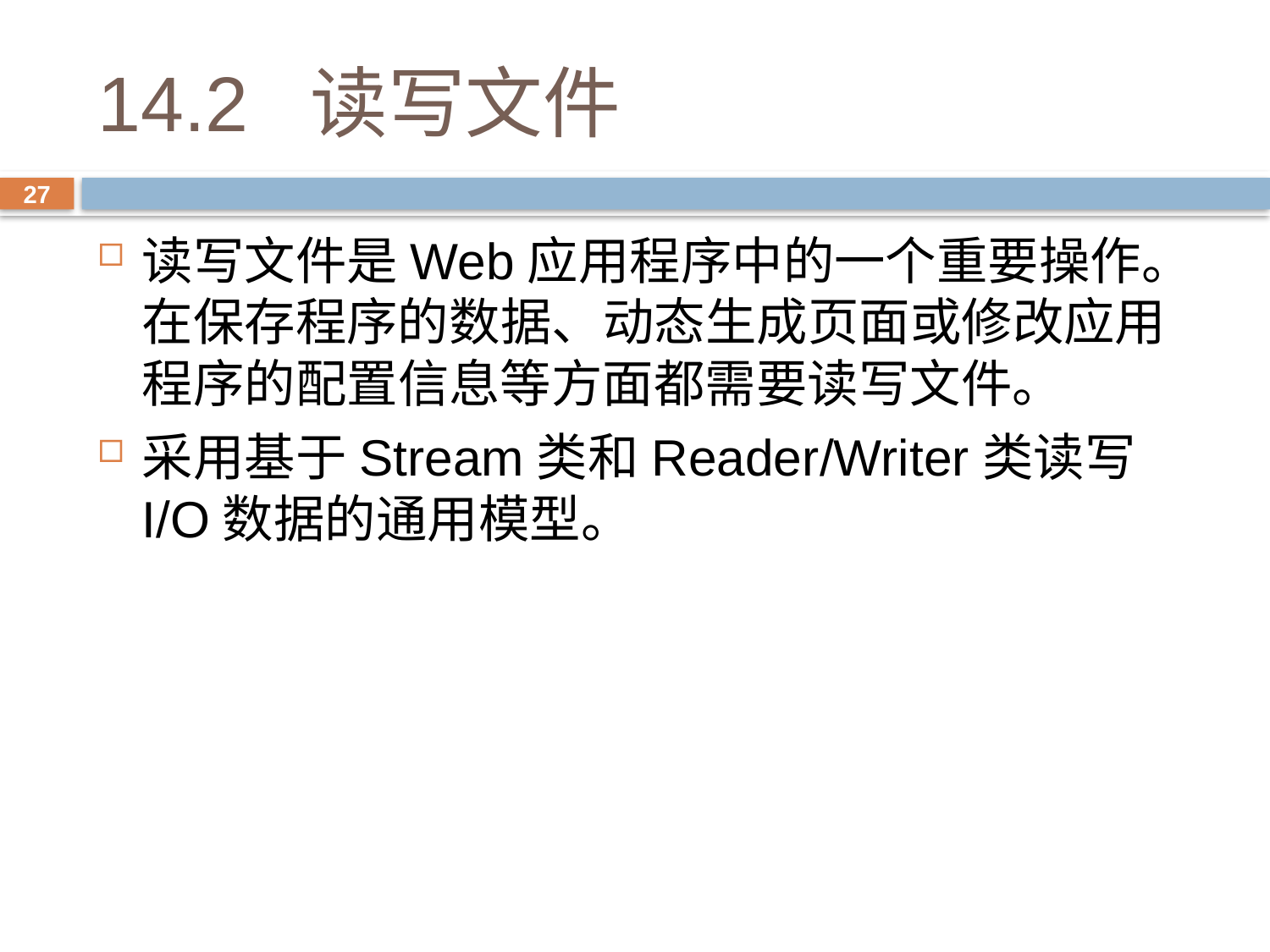

# 14.2  读写文件
27
读写文件是Web应用程序中的一个重要操作。在保存程序的数据、动态生成页面或修改应用程序的配置信息等方面都需要读写文件。
采用基于Stream类和Reader/Writer类读写I/O数据的通用模型。